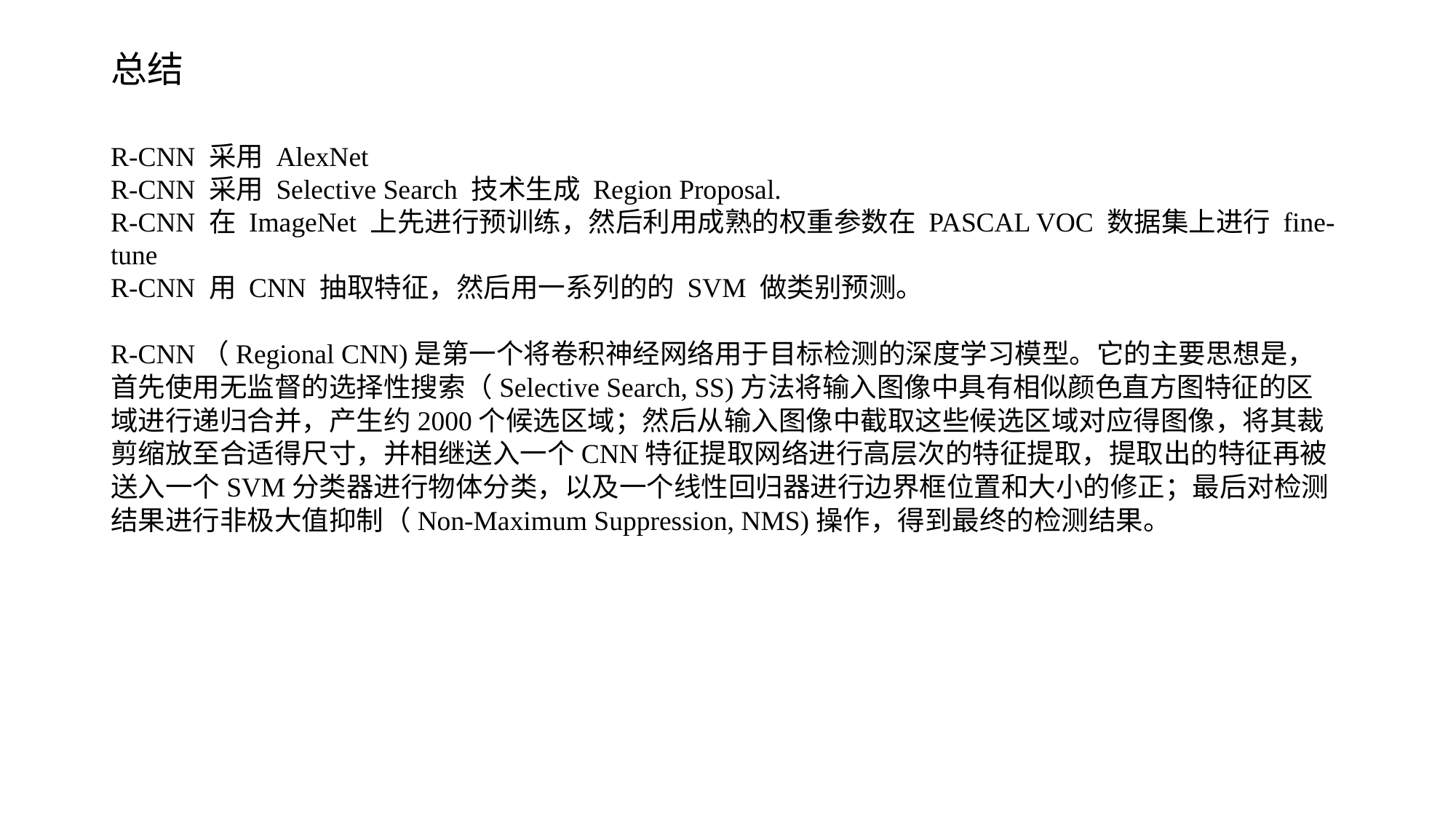

# 总结
R-CNN 采用 AlexNet
R-CNN 采用 Selective Search 技术生成 Region Proposal.
R-CNN 在 ImageNet 上先进行预训练，然后利用成熟的权重参数在 PASCAL VOC 数据集上进行 fine-tune
R-CNN 用 CNN 抽取特征，然后用一系列的的 SVM 做类别预测。

R-CNN（Regional CNN)是第一个将卷积神经网络用于目标检测的深度学习模型。它的主要思想是，首先使用无监督的选择性搜索（Selective Search, SS)方法将输入图像中具有相似颜色直方图特征的区域进行递归合并，产生约2000个候选区域；然后从输入图像中截取这些候选区域对应得图像，将其裁剪缩放至合适得尺寸，并相继送入一个CNN特征提取网络进行高层次的特征提取，提取出的特征再被送入一个SVM分类器进行物体分类，以及一个线性回归器进行边界框位置和大小的修正；最后对检测结果进行非极大值抑制（Non-Maximum Suppression, NMS)操作，得到最终的检测结果。